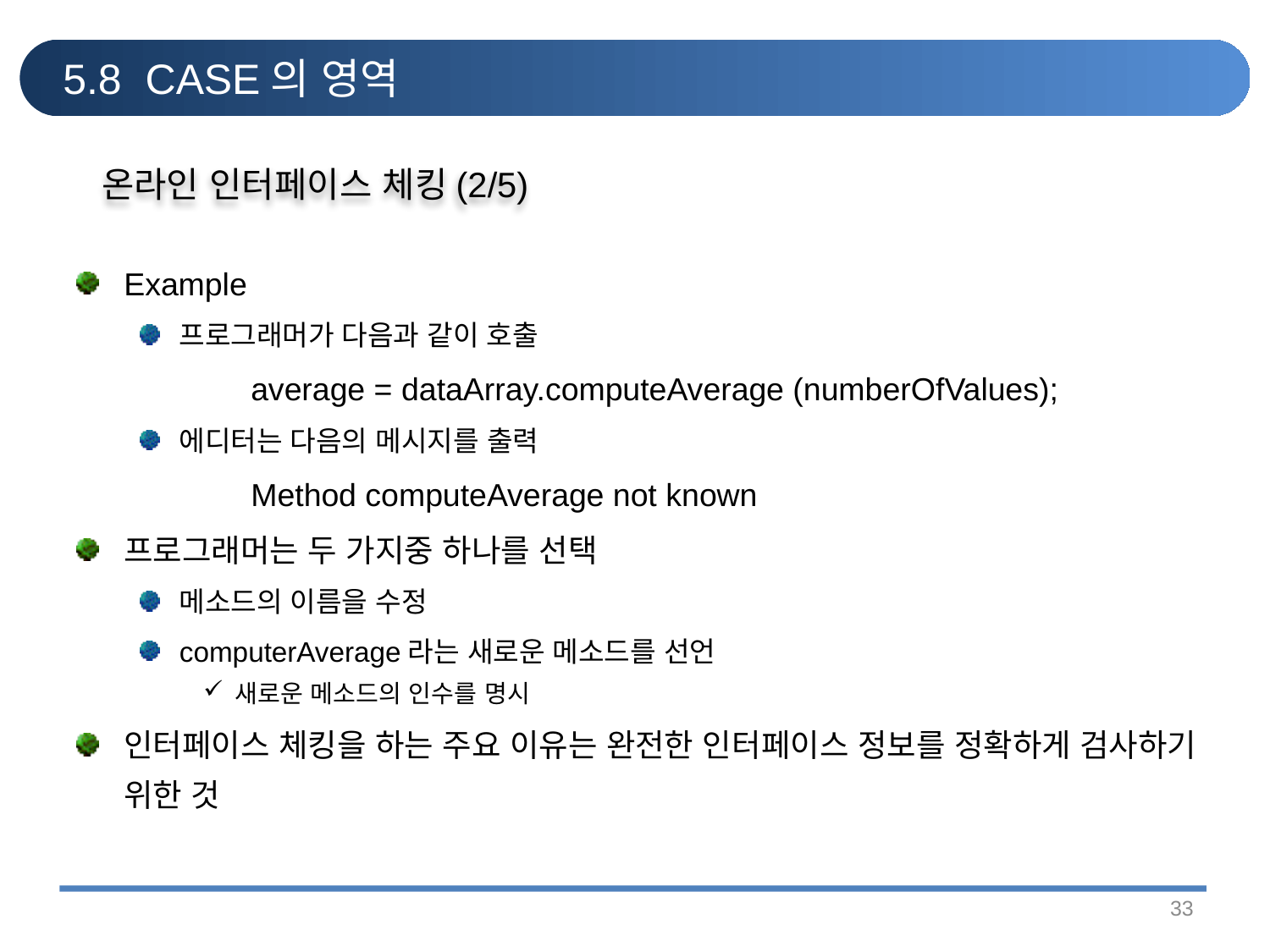

# 5.8  CASE의 영역
온라인 인터페이스 체킹(2/5)
Example
프로그래머가 다음과 같이 호출
		average = dataArray.computeAverage (numberOfValues);
에디터는 다음의 메시지를 출력
		Method computeAverage not known
프로그래머는 두 가지중 하나를 선택
메소드의 이름을 수정
computerAverage라는 새로운 메소드를 선언
새로운 메소드의 인수를 명시
인터페이스 체킹을 하는 주요 이유는 완전한 인터페이스 정보를 정확하게 검사하기 위한 것

33